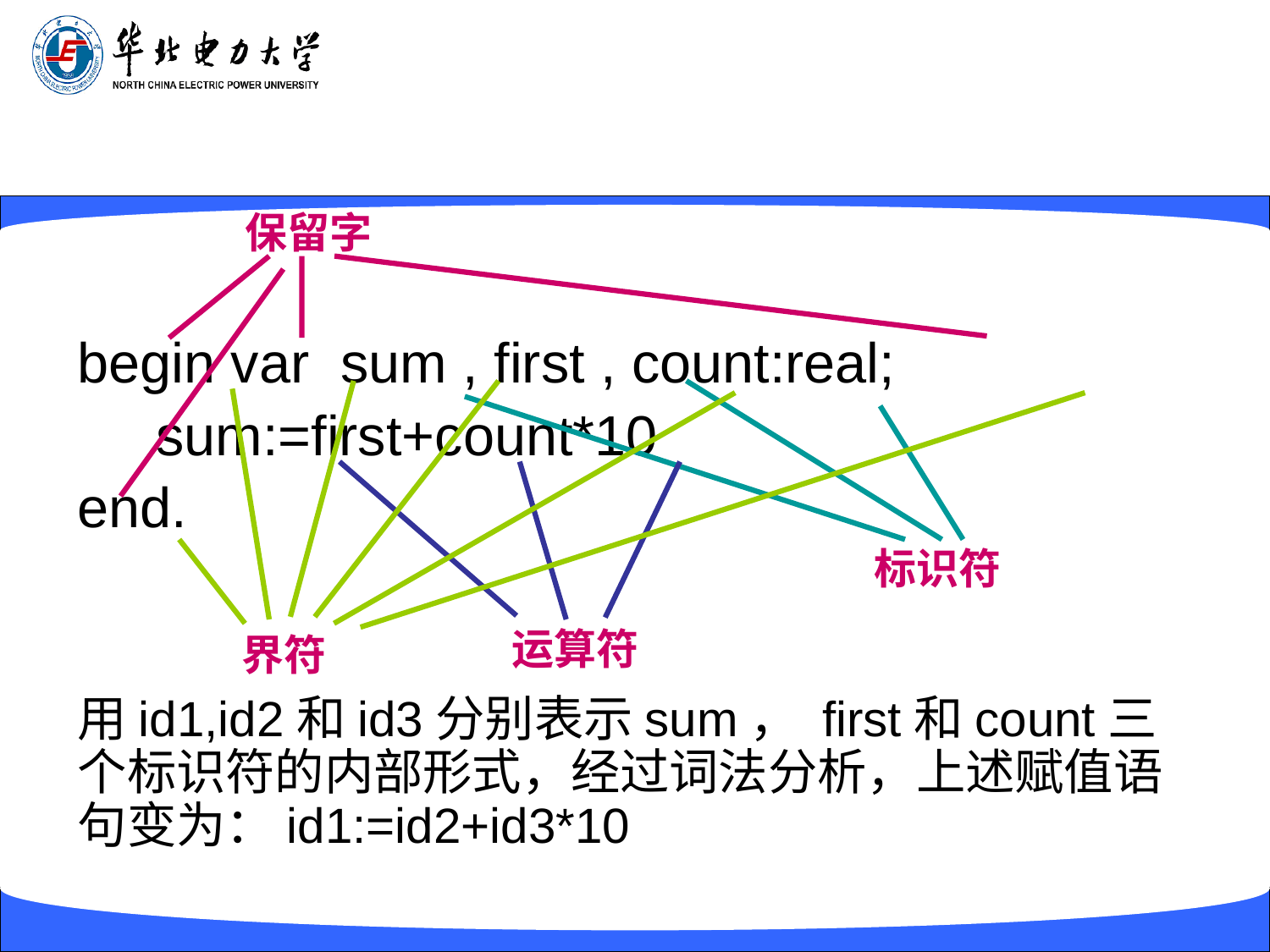

保留字

begin var  sum , first , count:real;
     sum:=first+count*10
end.

用id1,id2和id3分别表示sum， first和count三个标识符的内部形式，经过词法分析，上述赋值语句变为：id1:=id2+id3*10

标识符

运算符
界符